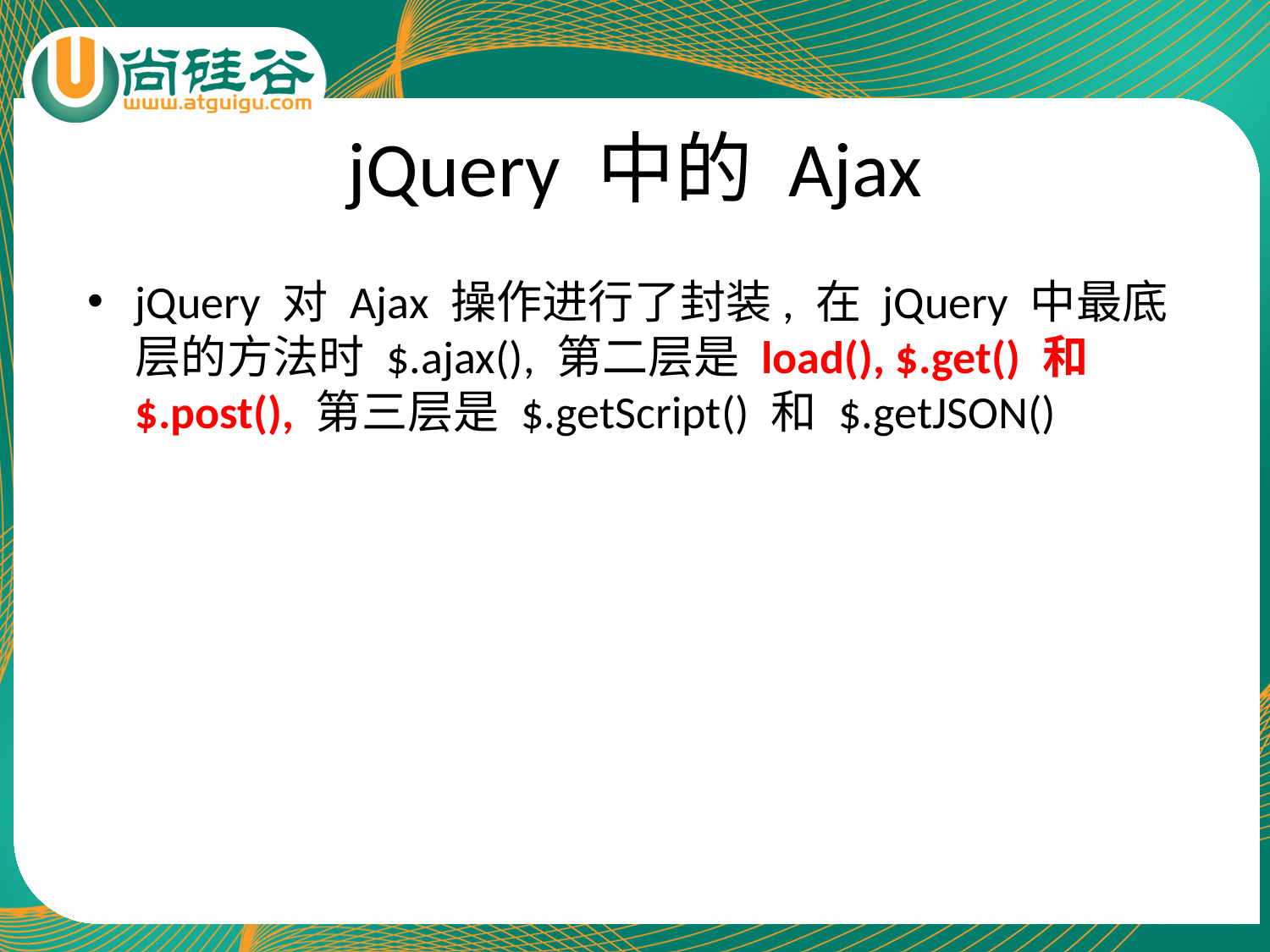

# jQuery 中的 Ajax
jQuery 对 Ajax 操作进行了封装, 在 jQuery 中最底层的方法时 $.ajax(), 第二层是 load(), $.get() 和 $.post(), 第三层是 $.getScript() 和 $.getJSON()